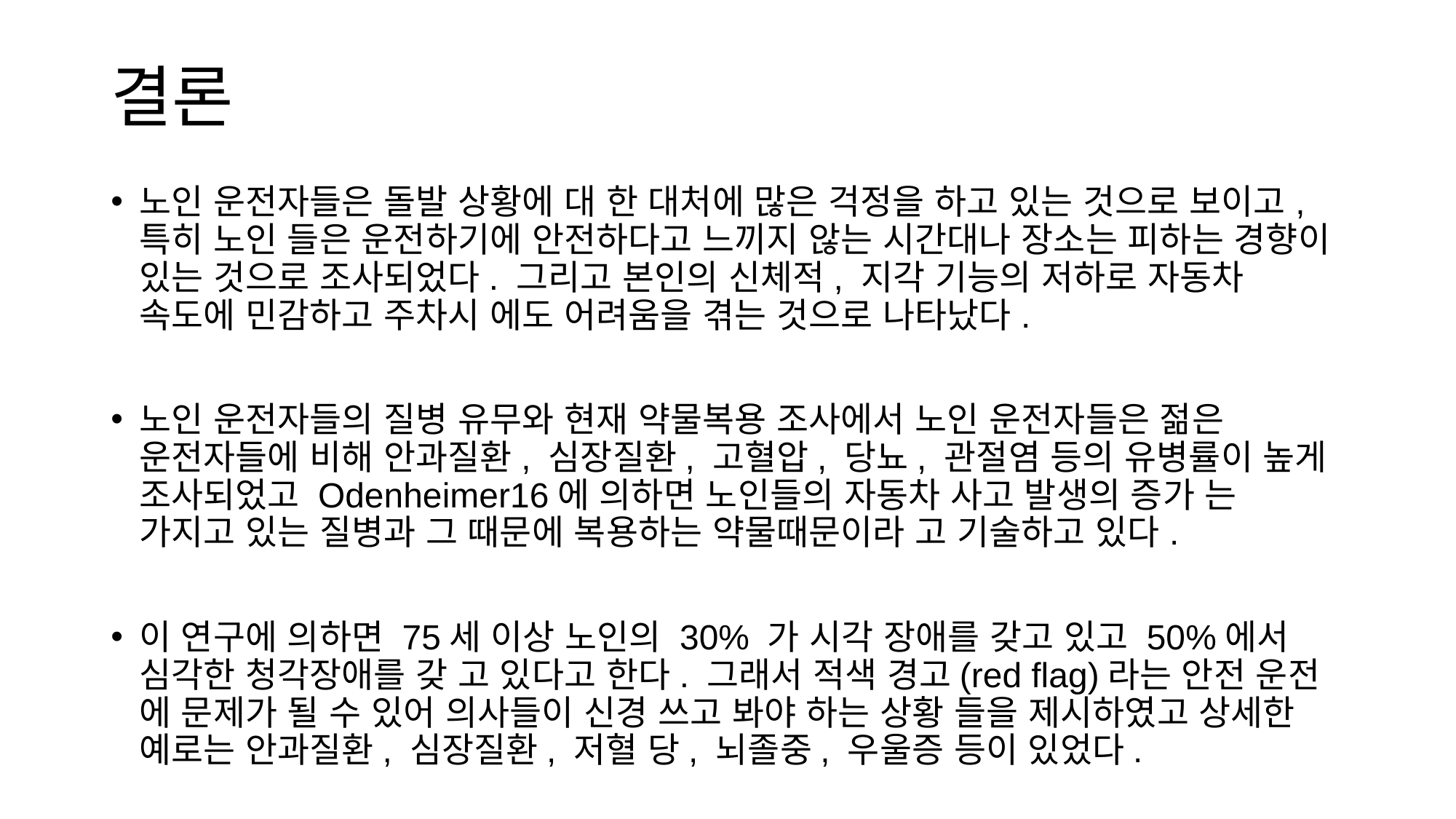

# 결론
노인 운전자들은 돌발 상황에 대 한 대처에 많은 걱정을 하고 있는 것으로 보이고, 특히 노인 들은 운전하기에 안전하다고 느끼지 않는 시간대나 장소는 피하는 경향이 있는 것으로 조사되었다. 그리고 본인의 신체적, 지각 기능의 저하로 자동차 속도에 민감하고 주차시 에도 어려움을 겪는 것으로 나타났다.

노인 운전자들의 질병 유무와 현재 약물복용 조사에서 노인 운전자들은 젊은 운전자들에 비해 안과질환, 심장질환, 고혈압, 당뇨, 관절염 등의 유병률이 높게 조사되었고 Odenheimer16에 의하면 노인들의 자동차 사고 발생의 증가 는 가지고 있는 질병과 그 때문에 복용하는 약물때문이라 고 기술하고 있다.

이 연구에 의하면 75세 이상 노인의 30% 가 시각 장애를 갖고 있고 50%에서 심각한 청각장애를 갖 고 있다고 한다. 그래서 적색 경고(red flag)라는 안전 운전 에 문제가 될 수 있어 의사들이 신경 쓰고 봐야 하는 상황 들을 제시하였고 상세한 예로는 안과질환, 심장질환, 저혈 당, 뇌졸중, 우울증 등이 있었다.